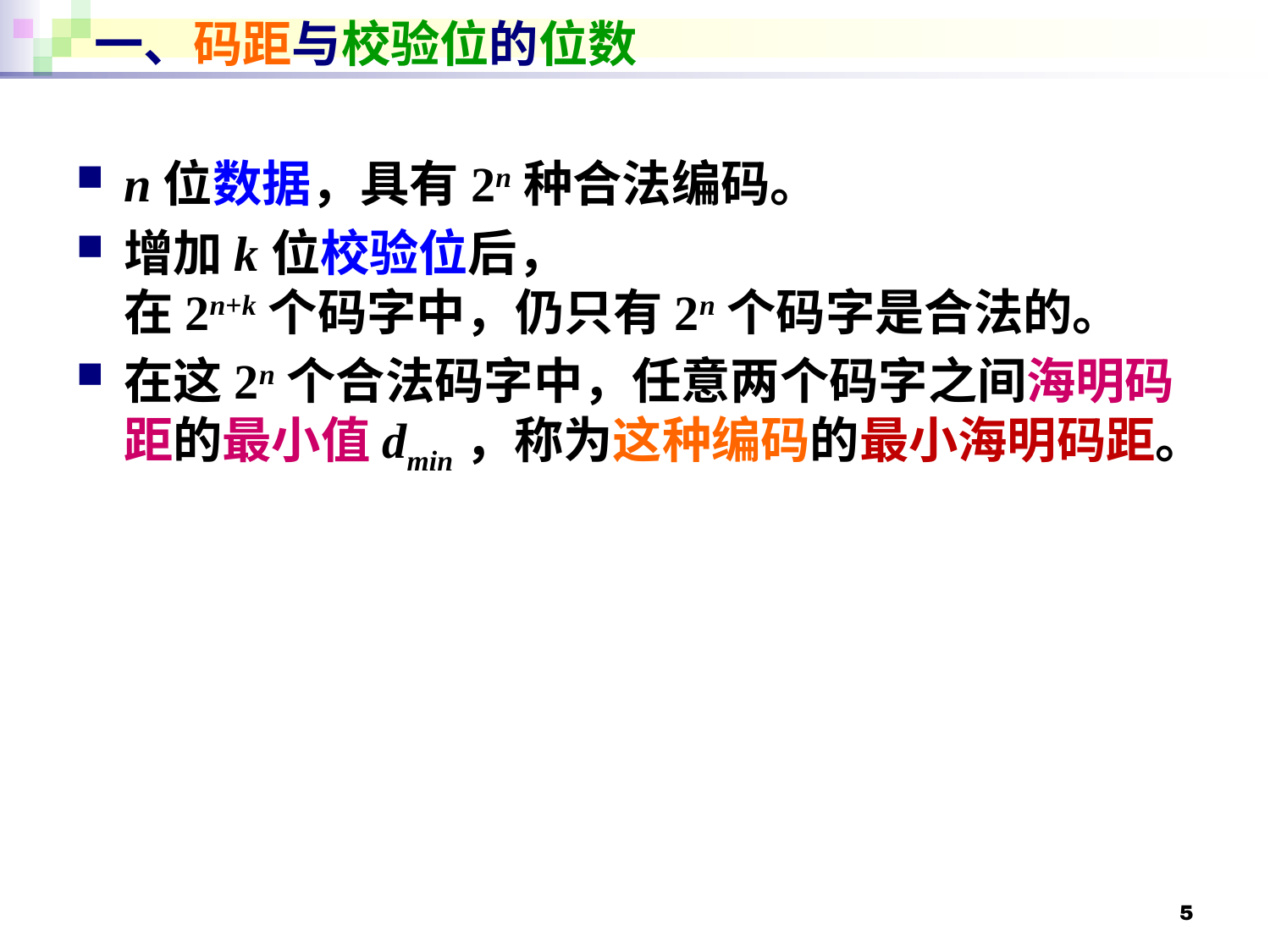

# 一、码距与校验位的位数
n位数据，具有2n种合法编码。
增加k位校验位后，
在2n+k个码字中，仍只有2n个码字是合法的。
在这2n个合法码字中，任意两个码字之间海明码距的最小值dmin，称为这种编码的最小海明码距。
5